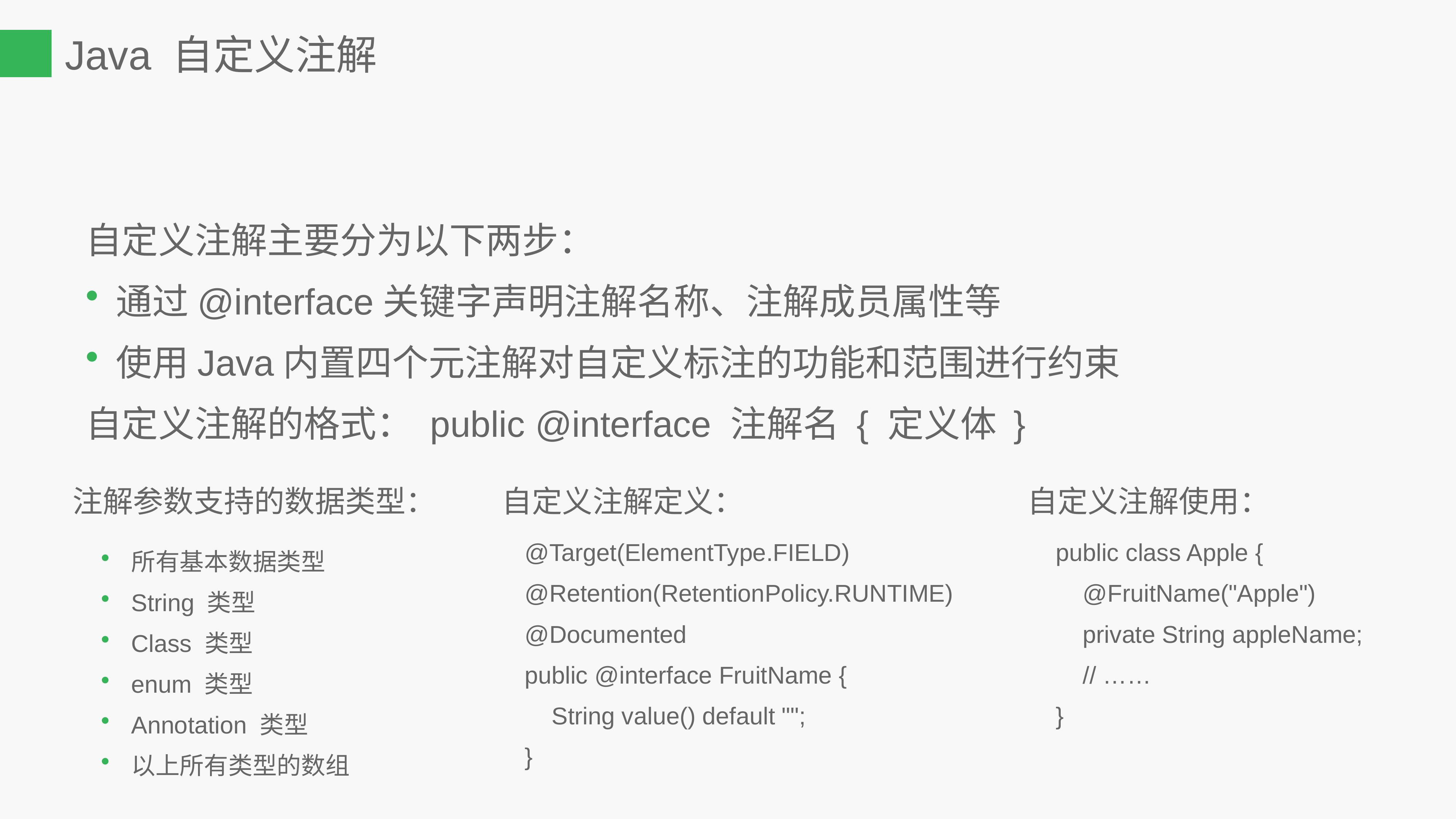

Java 自定义注解

自定义注解主要分为以下两步：
通过@interface关键字声明注解名称、注解成员属性等
使用Java内置四个元注解对自定义标注的功能和范围进行约束
自定义注解的格式： public @interface 注解名 { 定义体 }
注解参数支持的数据类型：
自定义注解定义：
自定义注解使用：
@Target(ElementType.FIELD)
@Retention(RetentionPolicy.RUNTIME)
@Documented
public @interface FruitName {
    String value() default "";
}
public class Apple {
    @FruitName("Apple")
    private String appleName;
    // ……
}
所有基本数据类型
String 类型
Class 类型
enum 类型
Annotation 类型
以上所有类型的数组